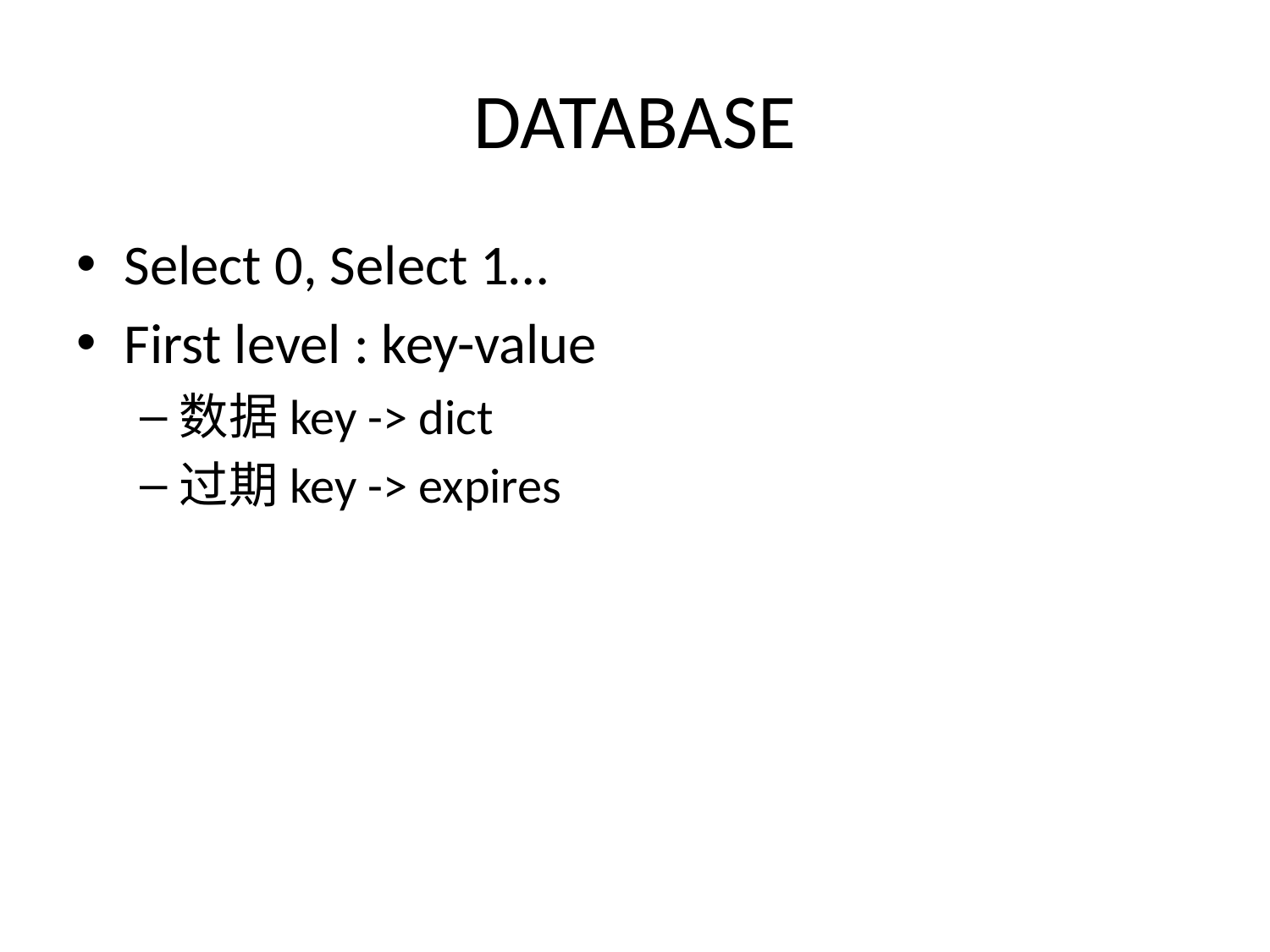

# DATABASE
Select 0, Select 1…
First level : key-value
数据key -> dict
过期key -> expires